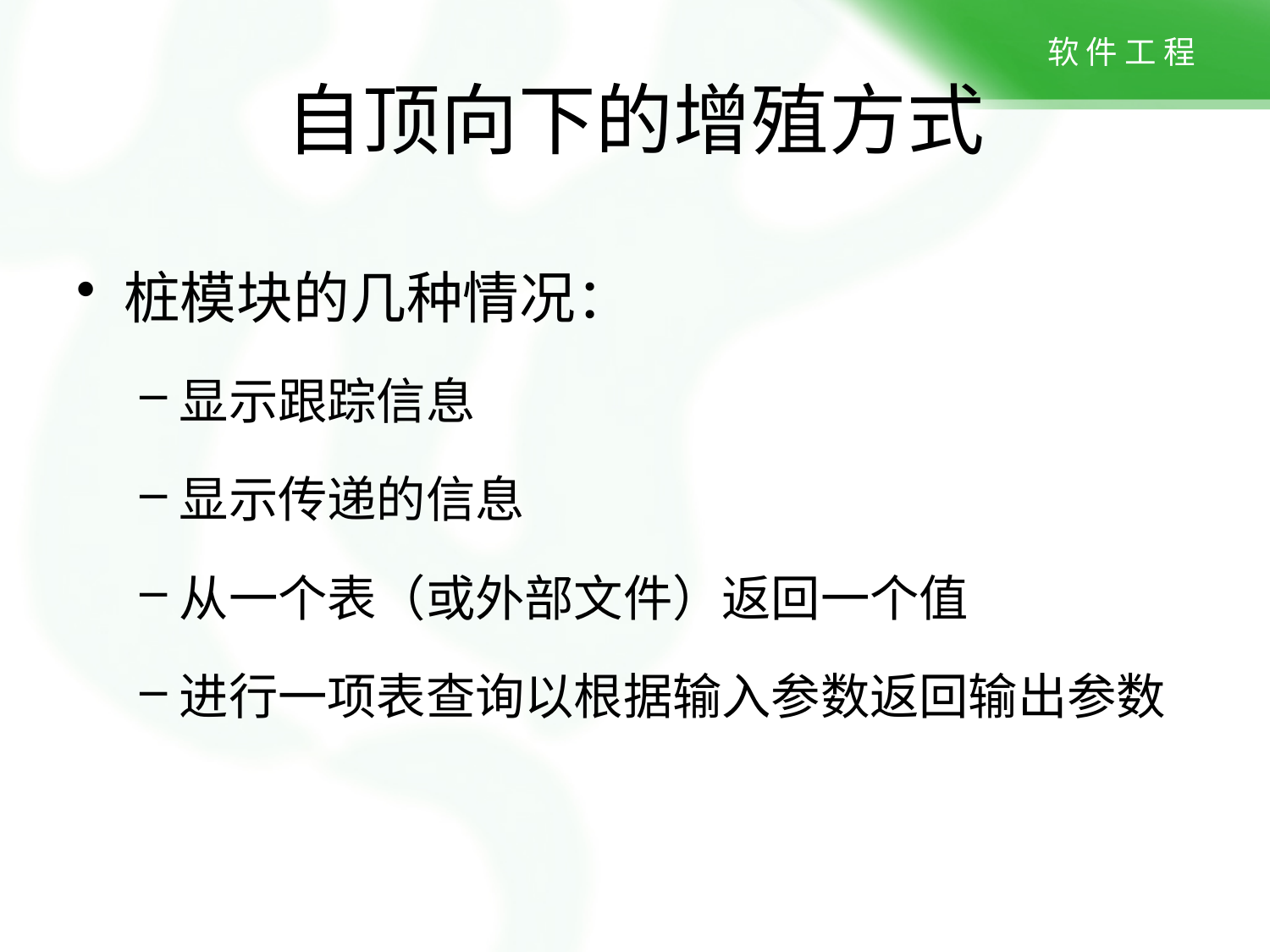

# 自顶向下的增殖方式
桩模块的几种情况：
显示跟踪信息
显示传递的信息
从一个表（或外部文件）返回一个值
进行一项表查询以根据输入参数返回输出参数